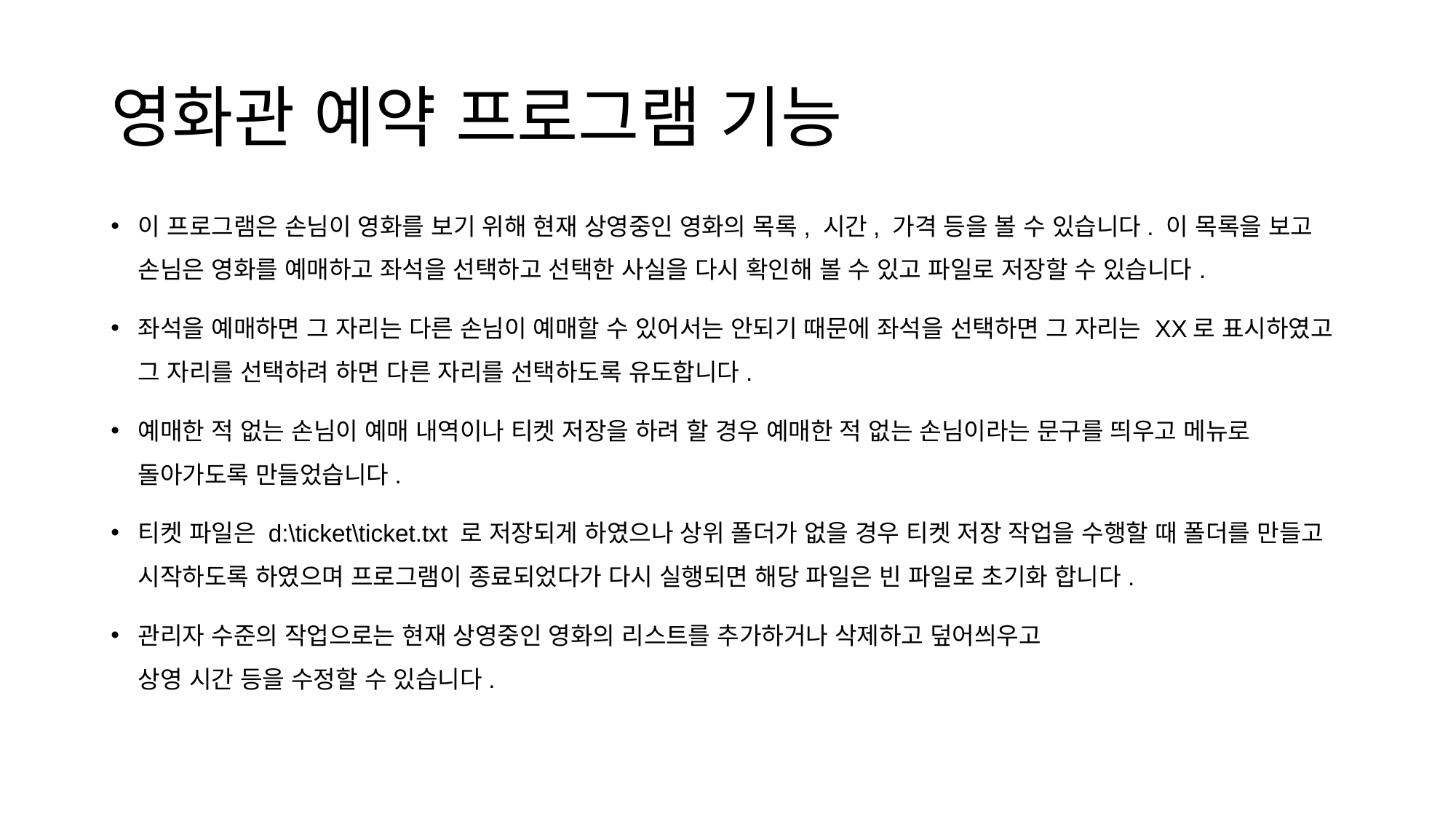

# 영화관 예약 프로그램 기능
이 프로그램은 손님이 영화를 보기 위해 현재 상영중인 영화의 목록, 시간, 가격 등을 볼 수 있습니다. 이 목록을 보고 손님은 영화를 예매하고 좌석을 선택하고 선택한 사실을 다시 확인해 볼 수 있고 파일로 저장할 수 있습니다.
좌석을 예매하면 그 자리는 다른 손님이 예매할 수 있어서는 안되기 때문에 좌석을 선택하면 그 자리는 XX로 표시하였고 그 자리를 선택하려 하면 다른 자리를 선택하도록 유도합니다.
예매한 적 없는 손님이 예매 내역이나 티켓 저장을 하려 할 경우 예매한 적 없는 손님이라는 문구를 띄우고 메뉴로 돌아가도록 만들었습니다.
티켓 파일은 d:\ticket\ticket.txt 로 저장되게 하였으나 상위 폴더가 없을 경우 티켓 저장 작업을 수행할 때 폴더를 만들고 시작하도록 하였으며 프로그램이 종료되었다가 다시 실행되면 해당 파일은 빈 파일로 초기화 합니다.
관리자 수준의 작업으로는 현재 상영중인 영화의 리스트를 추가하거나 삭제하고 덮어씌우고
상영 시간 등을 수정할 수 있습니다.